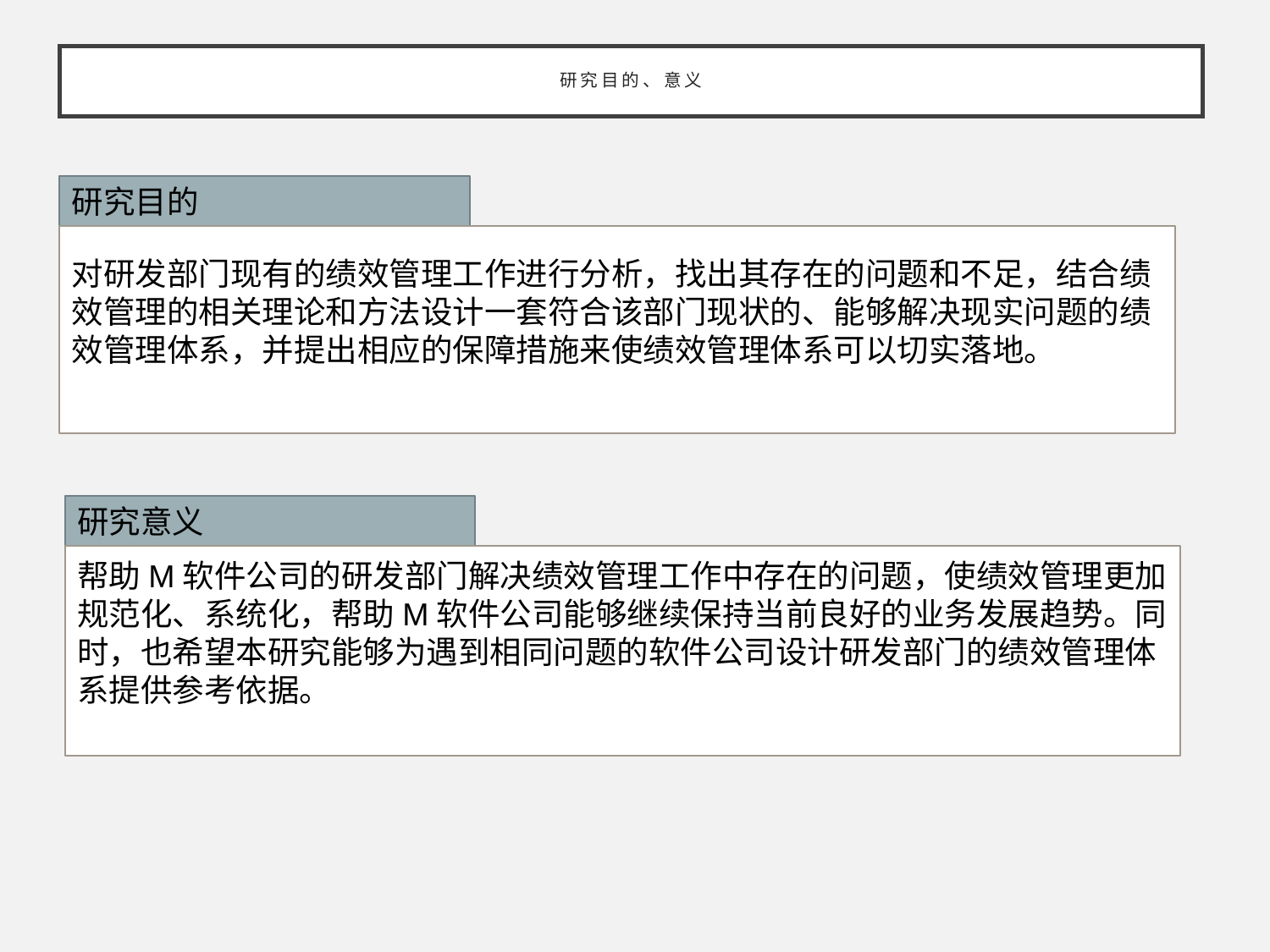

# 研究目的、意义
研究目的

对研发部门现有的绩效管理工作进行分析，找出其存在的问题和不足，结合绩效管理的相关理论和方法设计一套符合该部门现状的、能够解决现实问题的绩效管理体系，并提出相应的保障措施来使绩效管理体系可以切实落地。

研究意义
帮助M软件公司的研发部门解决绩效管理工作中存在的问题，使绩效管理更加规范化、系统化，帮助M软件公司能够继续保持当前良好的业务发展趋势。同时，也希望本研究能够为遇到相同问题的软件公司设计研发部门的绩效管理体系提供参考依据。